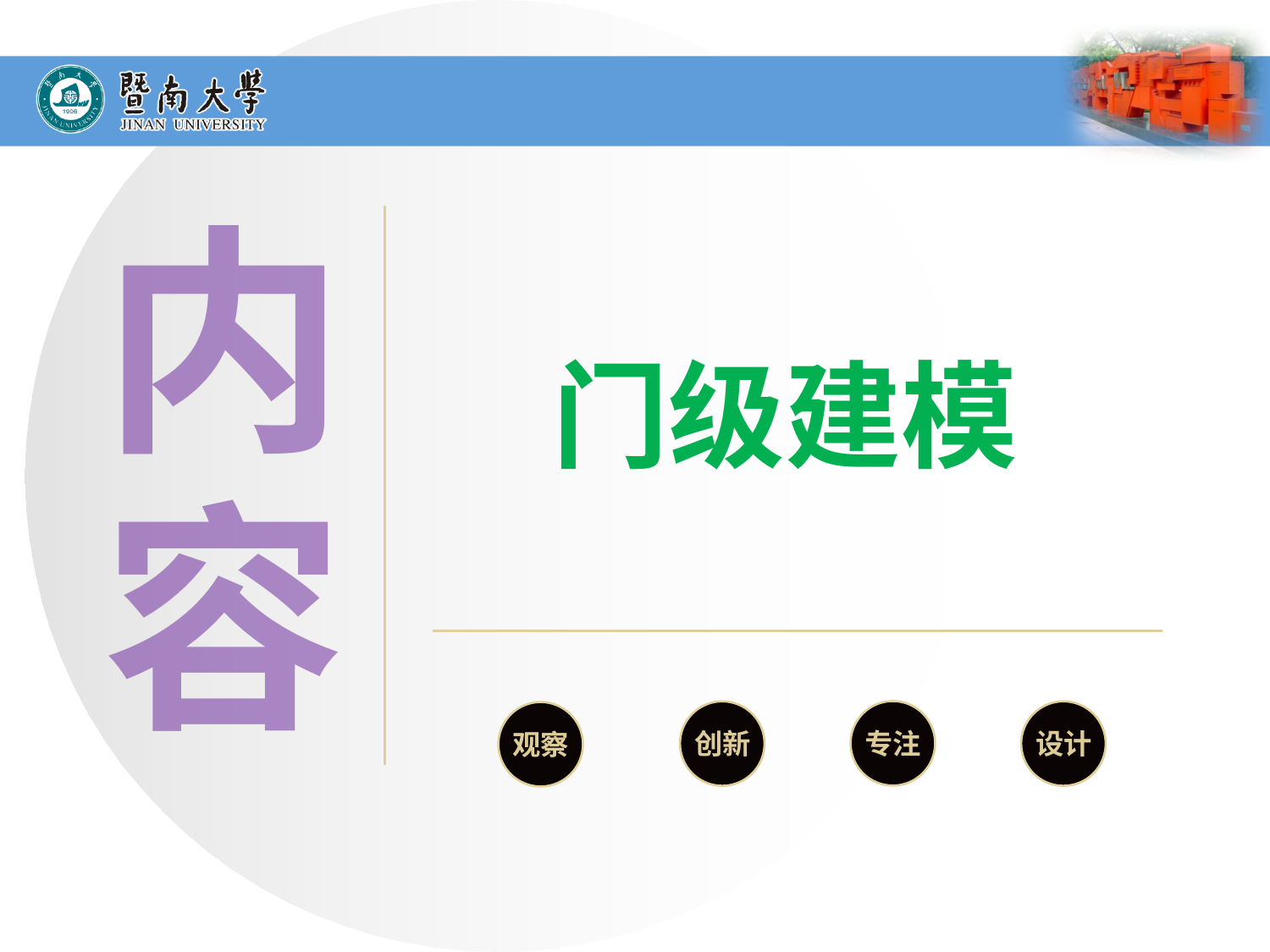

内
门级建模
容

专注

创新

设计

观察